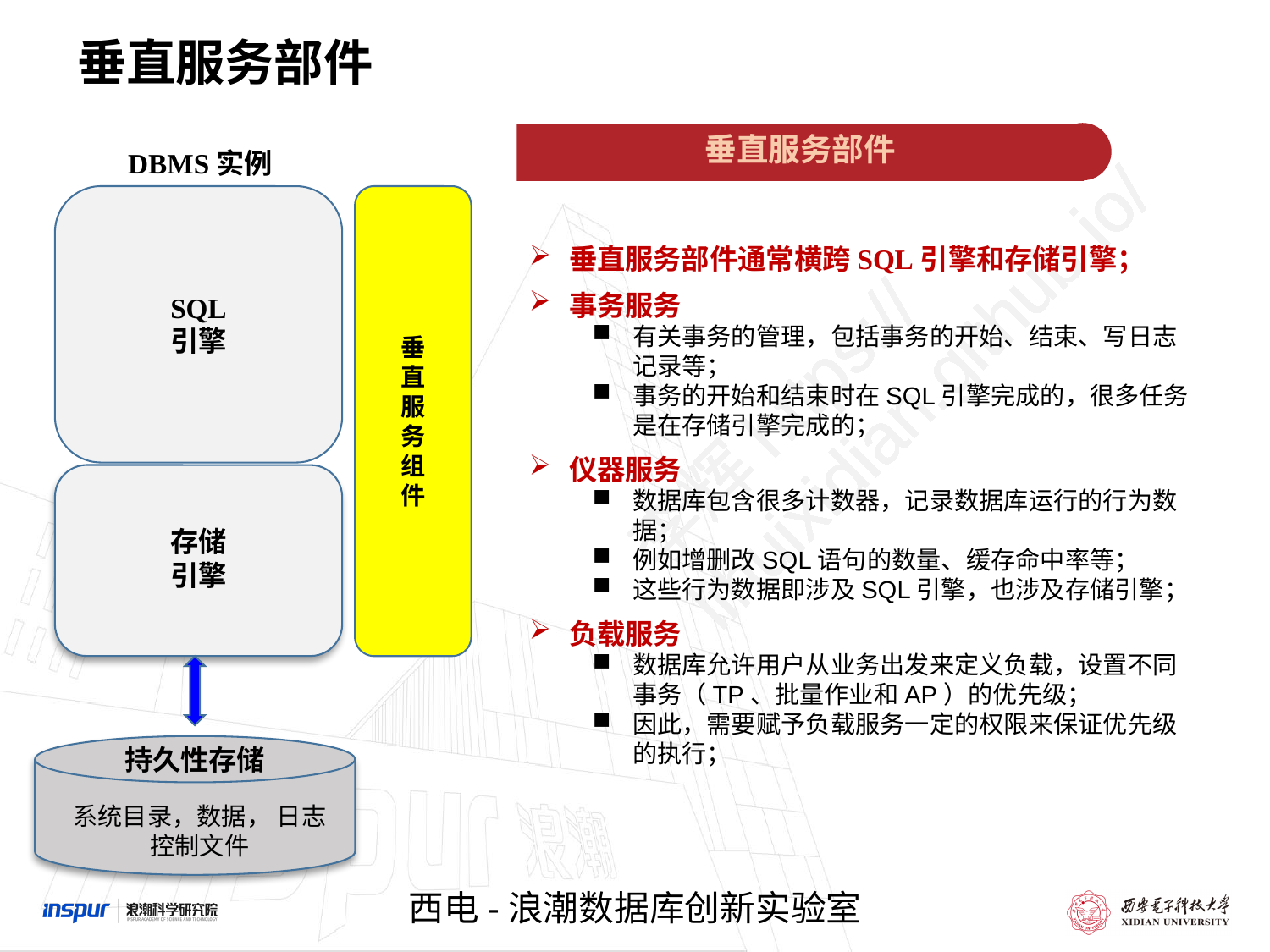

垂直服务部件

垂直服务部件

DBMS实例

垂直服务部件通常横跨SQL引擎和存储引擎；
事务服务
有关事务的管理，包括事务的开始、结束、写日志记录等；
事务的开始和结束时在SQL引擎完成的，很多任务是在存储引擎完成的；
仪器服务
数据库包含很多计数器，记录数据库运行的行为数据；
例如增删改SQL语句的数量、缓存命中率等；
这些行为数据即涉及SQL引擎，也涉及存储引擎；
负载服务
数据库允许用户从业务出发来定义负载，设置不同事务（TP、批量作业和AP）的优先级；
因此，需要赋予负载服务一定的权限来保证优先级的执行；
SQL
引擎
垂
直
服
务
组
件

存储引擎

持久性存储
系统目录，数据， 日志
控制文件